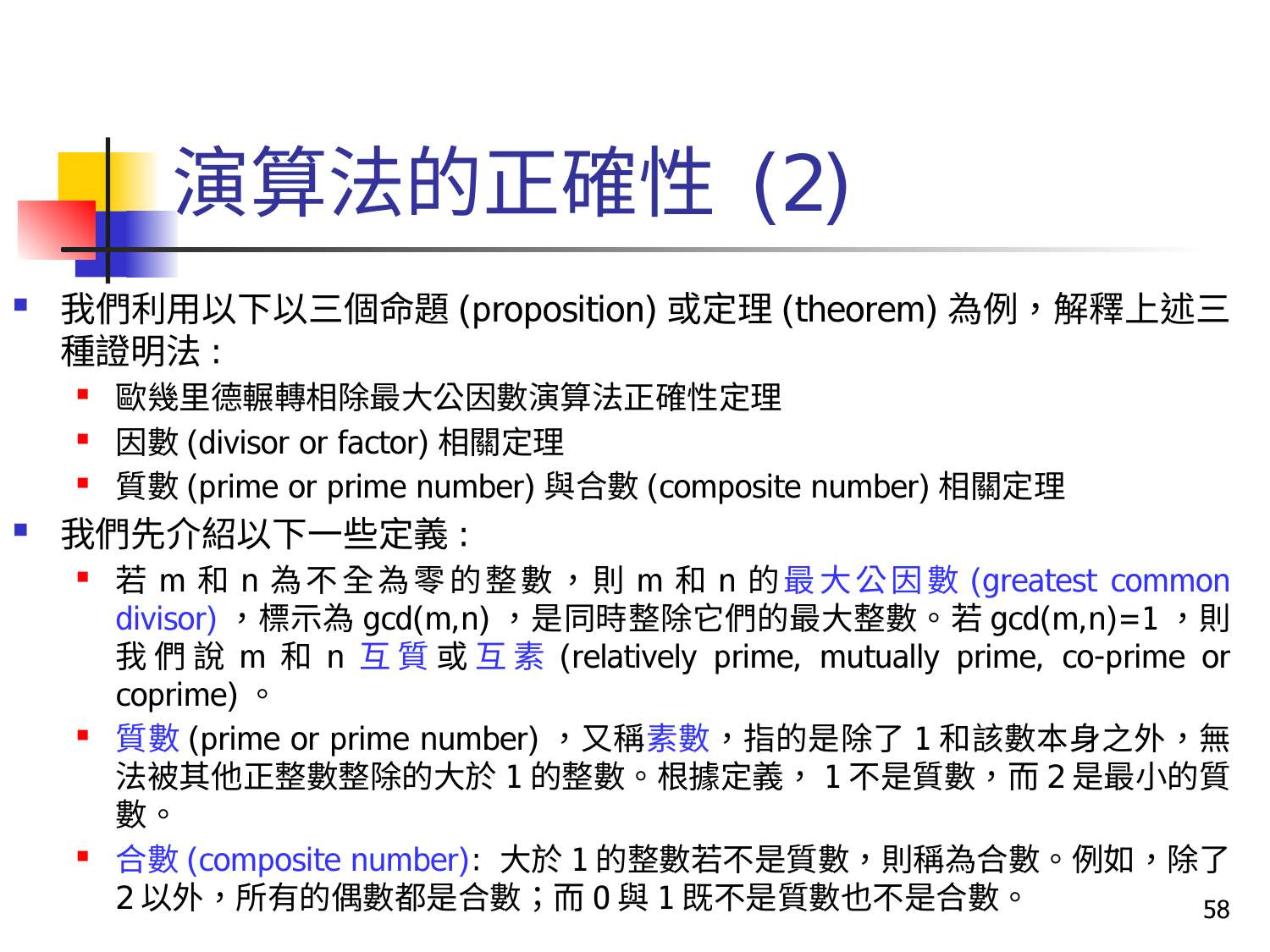

# 演算法的正確性 (2)
我們利用以下以三個命題(proposition)或定理(theorem)為例，解釋上述三種證明法:
歐幾里德輾轉相除最大公因數演算法正確性定理
因數(divisor or factor)相關定理
質數(prime or prime number)與合數(composite number)相關定理
我們先介紹以下一些定義:
若m和n為不全為零的整數，則m和n的最大公因數(greatest common divisor)，標示為gcd(m,n)，是同時整除它們的最大整數。若gcd(m,n)=1，則我們說m和n互質或互素(relatively prime, mutually prime, co-prime or coprime)。
質數(prime or prime number)，又稱素數，指的是除了1和該數本身之外，無法被其他正整數整除的大於1的整數。根據定義，1不是質數，而2是最小的質數。
合數(composite number): 大於1的整數若不是質數，則稱為合數。例如，除了2以外，所有的偶數都是合數；而0與1既不是質數也不是合數。
58